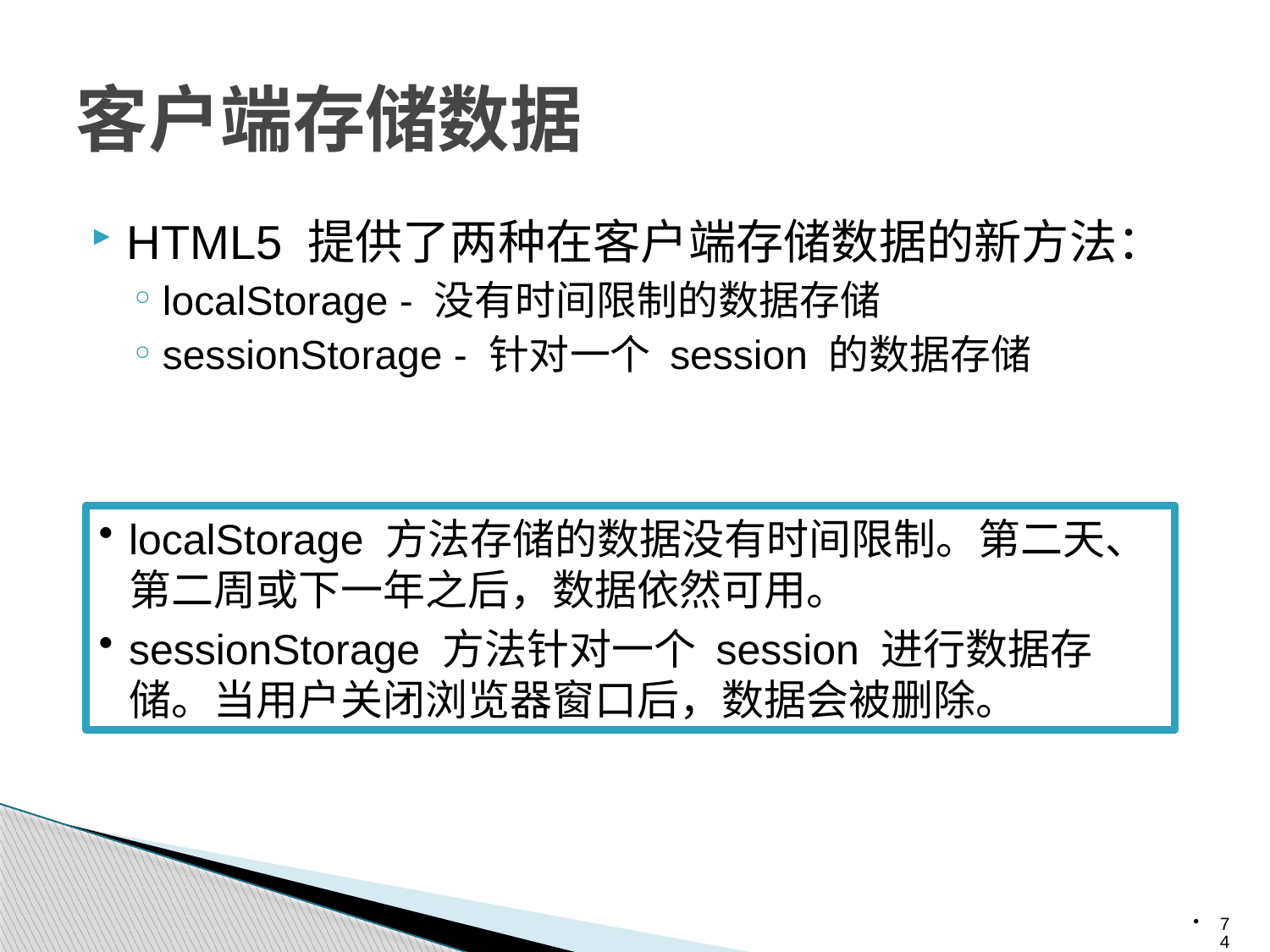

# 客户端存储数据
HTML5 提供了两种在客户端存储数据的新方法：
localStorage - 没有时间限制的数据存储
sessionStorage - 针对一个 session 的数据存储
localStorage 方法存储的数据没有时间限制。第二天、第二周或下一年之后，数据依然可用。
sessionStorage 方法针对一个 session 进行数据存储。当用户关闭浏览器窗口后，数据会被删除。
74